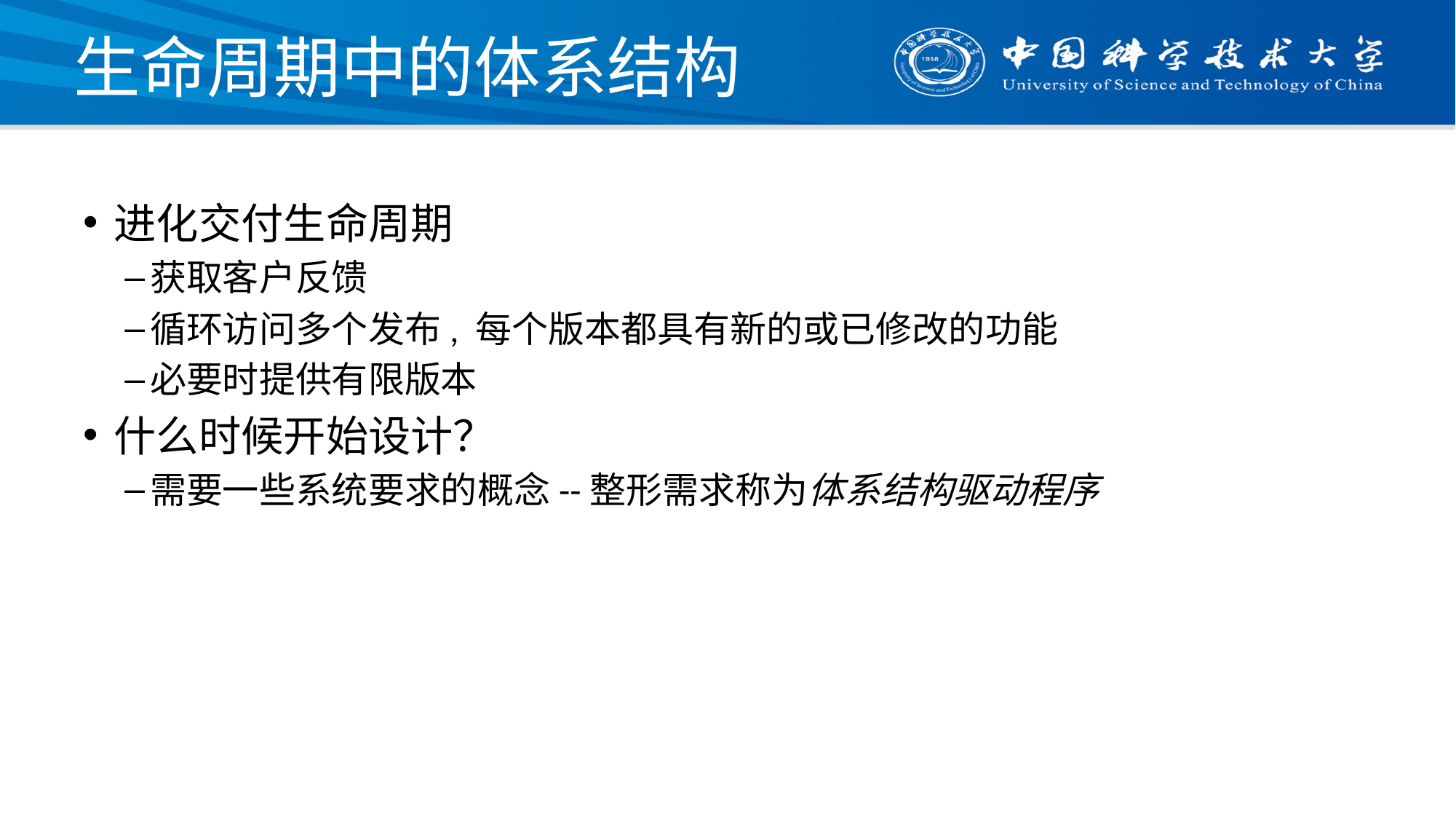

# 生命周期中的体系结构
进化交付生命周期
获取客户反馈
循环访问多个发布, 每个版本都具有新的或已修改的功能
必要时提供有限版本
什么时候开始设计？
需要一些系统要求的概念--整形需求称为体系结构驱动程序